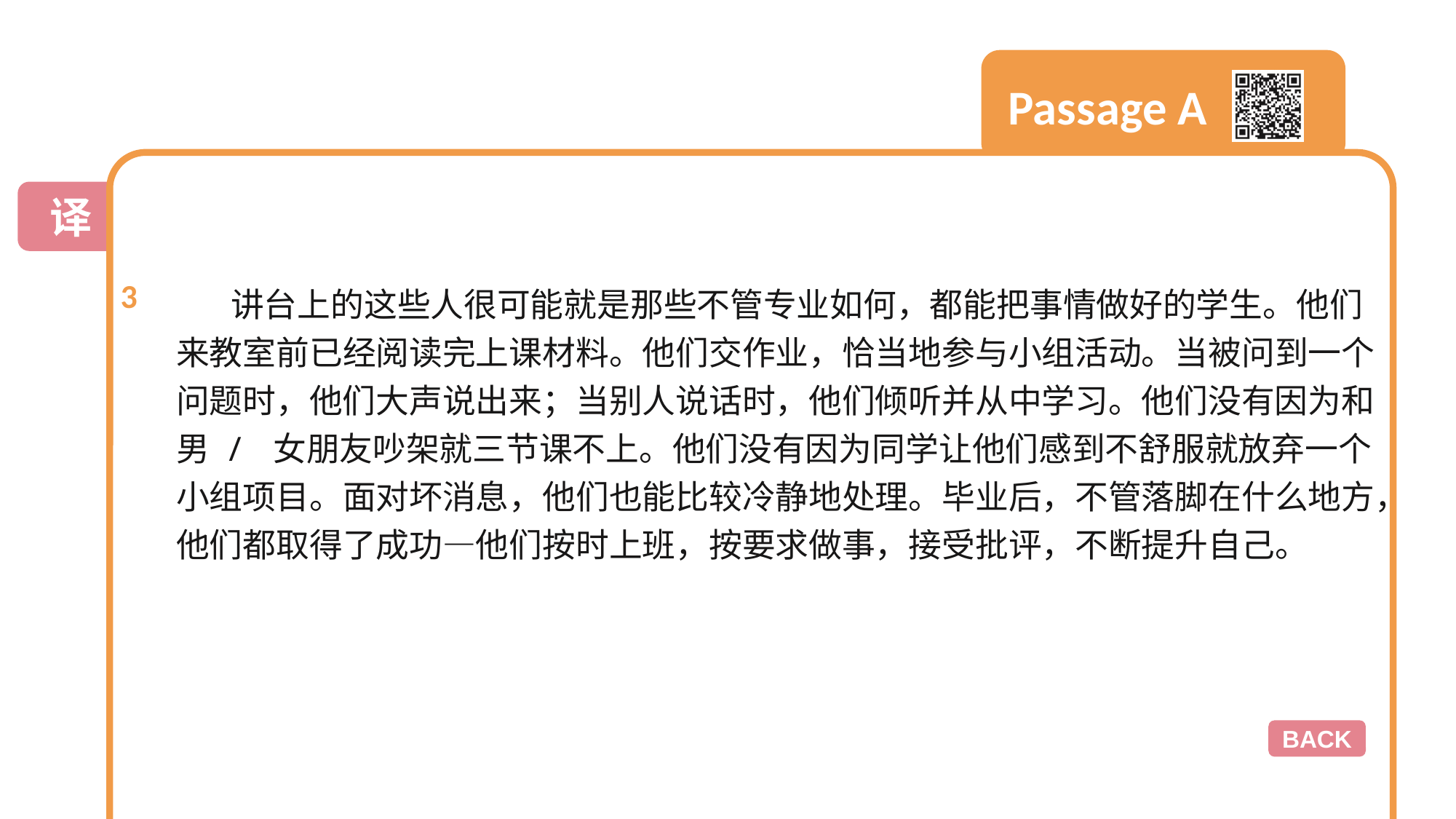

讲台上的这些人很可能就是那些不管专业如何，都能把事情做好的学生。他们来教室前已经阅读完上课材料。他们交作业，恰当地参与小组活动。当被问到一个问题时，他们大声说出来；当别人说话时，他们倾听并从中学习。他们没有因为和男 / 女朋友吵架就三节课不上。他们没有因为同学让他们感到不舒服就放弃一个小组项目。面对坏消息，他们也能比较冷静地处理。毕业后，不管落脚在什么地方，他们都取得了成功—他们按时上班，按要求做事，接受批评，不断提升自己。

3

BACK